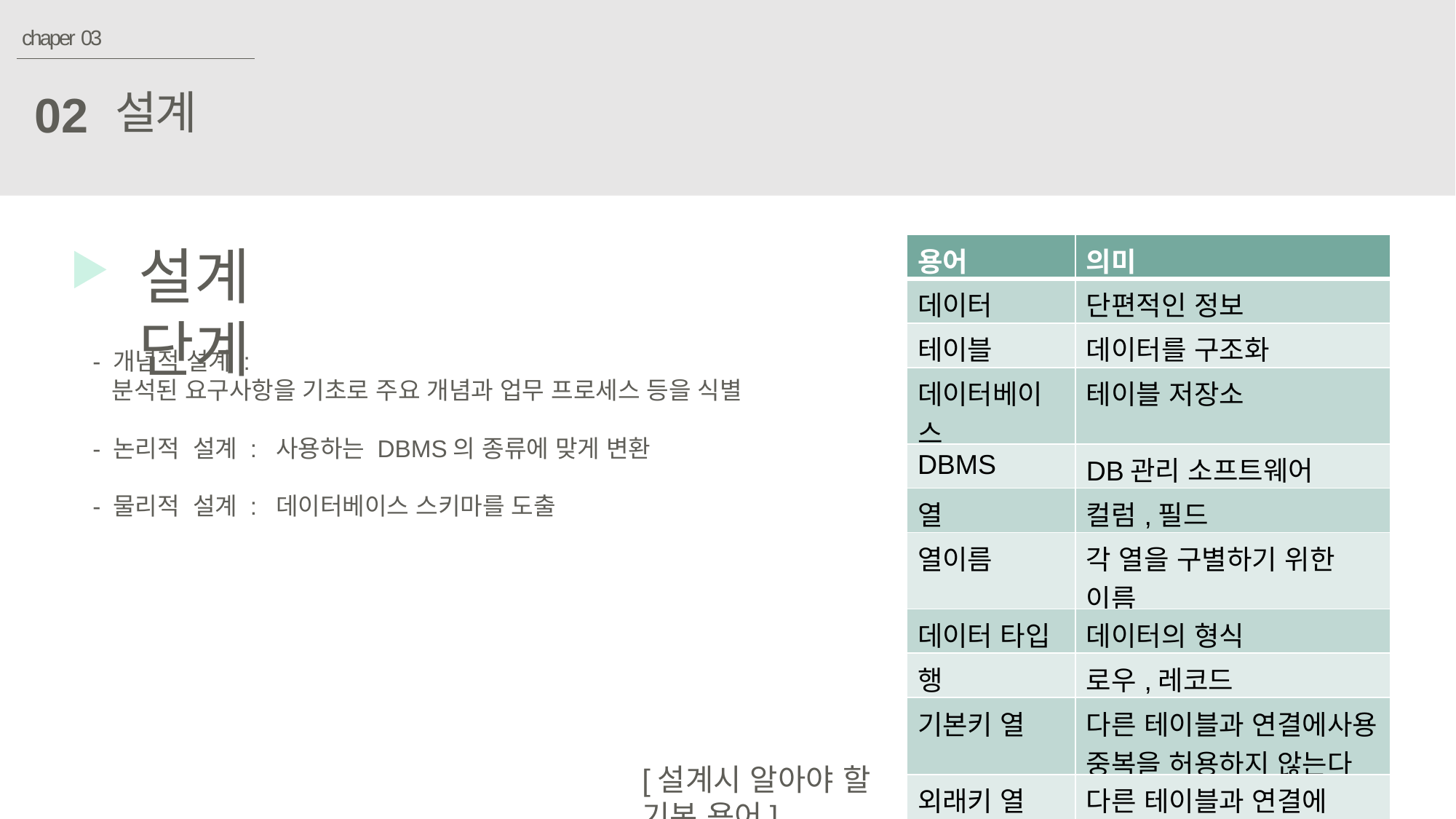

chaper  03
설계
02

설계 단계
| 용어 | 의미 |
| --- | --- |
| 데이터 | 단편적인 정보 |
| 테이블 | 데이터를 구조화 |
| 데이터베이스 | 테이블 저장소 |
| DBMS | DB관리 소프트웨어 |
| 열 | 컬럼,필드 |
| 열이름 | 각 열을 구별하기 위한 이름 |
| 데이터 타입 | 데이터의 형식 |
| 행 | 로우,레코드 |
| 기본키 열 | 다른 테이블과 연결에사용 중복을 허용하지 않는다 |
| 외래키 열 | 다른 테이블과 연결에 사용 |
| SQL | 구조화된 질의어 |

- 개념적 설계 :
  분석된 요구사항을 기초로 주요 개념과 업무 프로세스 등을 식별

- 논리적  설계 :  사용하는 DBMS의 종류에 맞게 변환

- 물리적  설계 :  데이터베이스 스키마를 도출
[설계시 알아야 할 기본 용어]